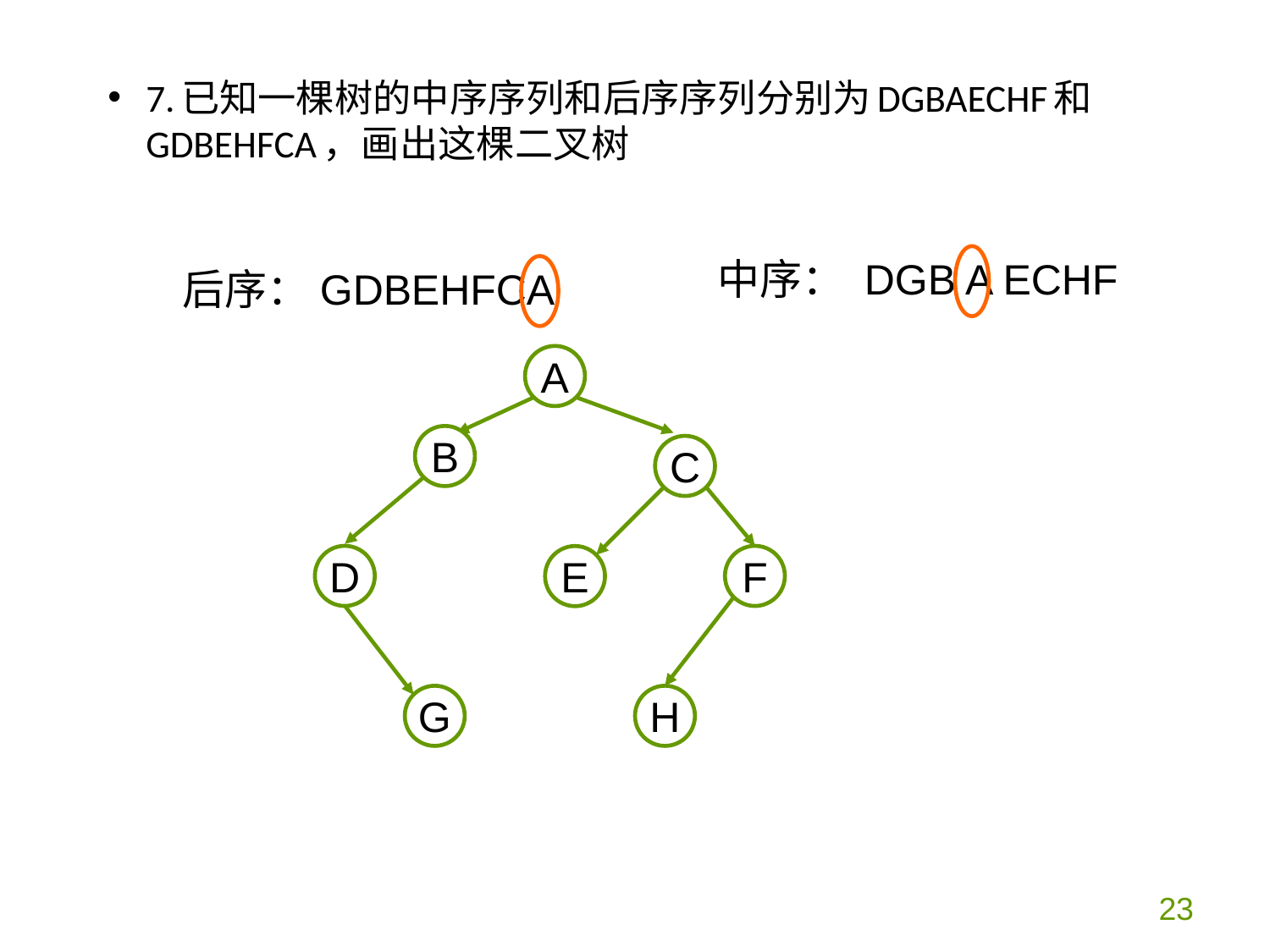

7.已知一棵树的中序序列和后序序列分别为DGBAECHF和GDBEHFCA，画出这棵二叉树
中序： DGB A ECHF

后序：GDBEHFCA

A
B
C
D
F
E
G
H
23